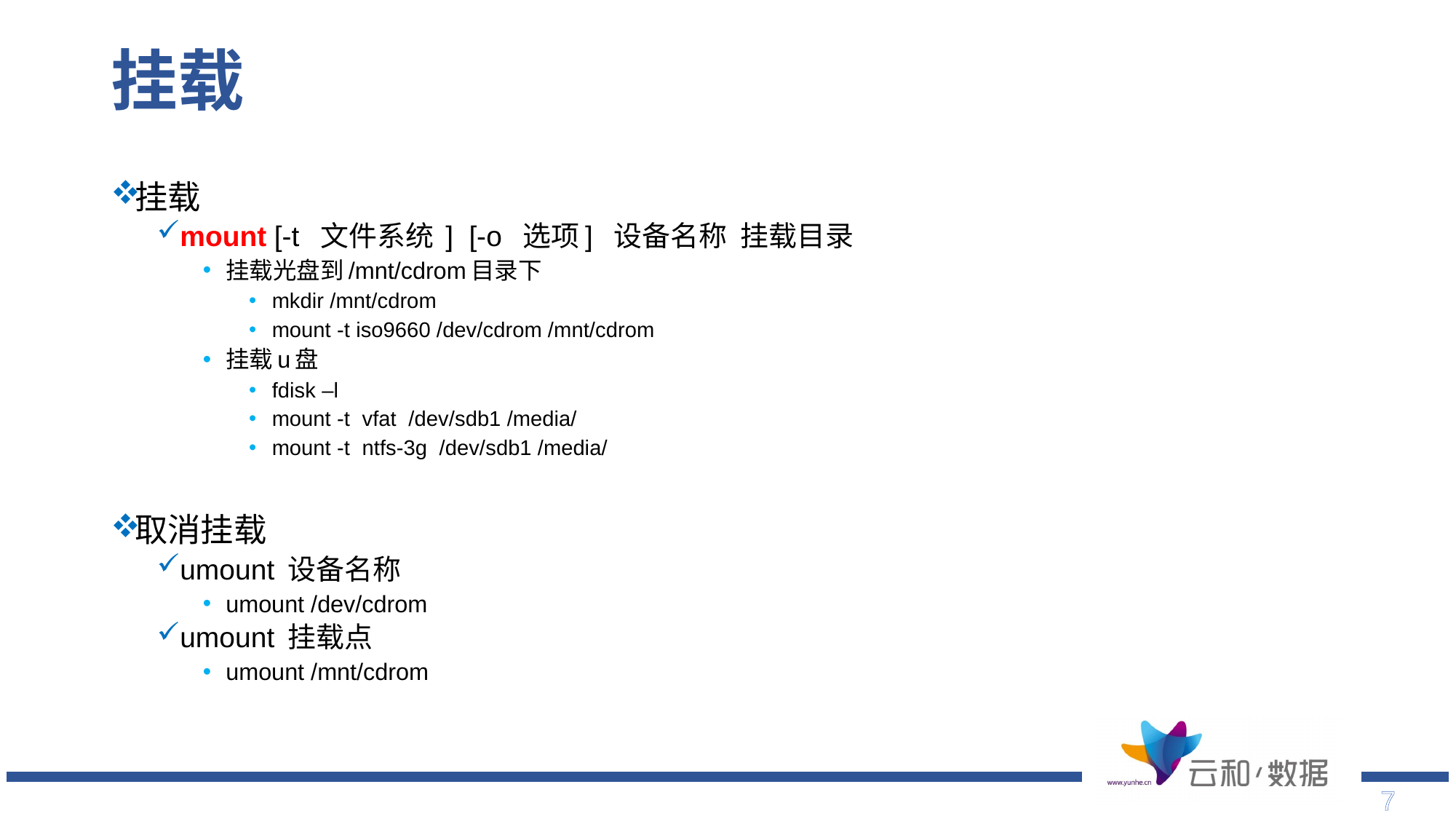

# 挂载
挂载
mount [-t  文件系统 ]  [-o  选项]  设备名称  挂载目录
挂载光盘到/mnt/cdrom目录下
mkdir /mnt/cdrom
mount -t iso9660 /dev/cdrom /mnt/cdrom
挂载u盘
fdisk –l
mount -t  vfat  /dev/sdb1 /media/
mount -t  ntfs-3g  /dev/sdb1 /media/

取消挂载
umount 设备名称
umount /dev/cdrom
umount 挂载点
umount /mnt/cdrom